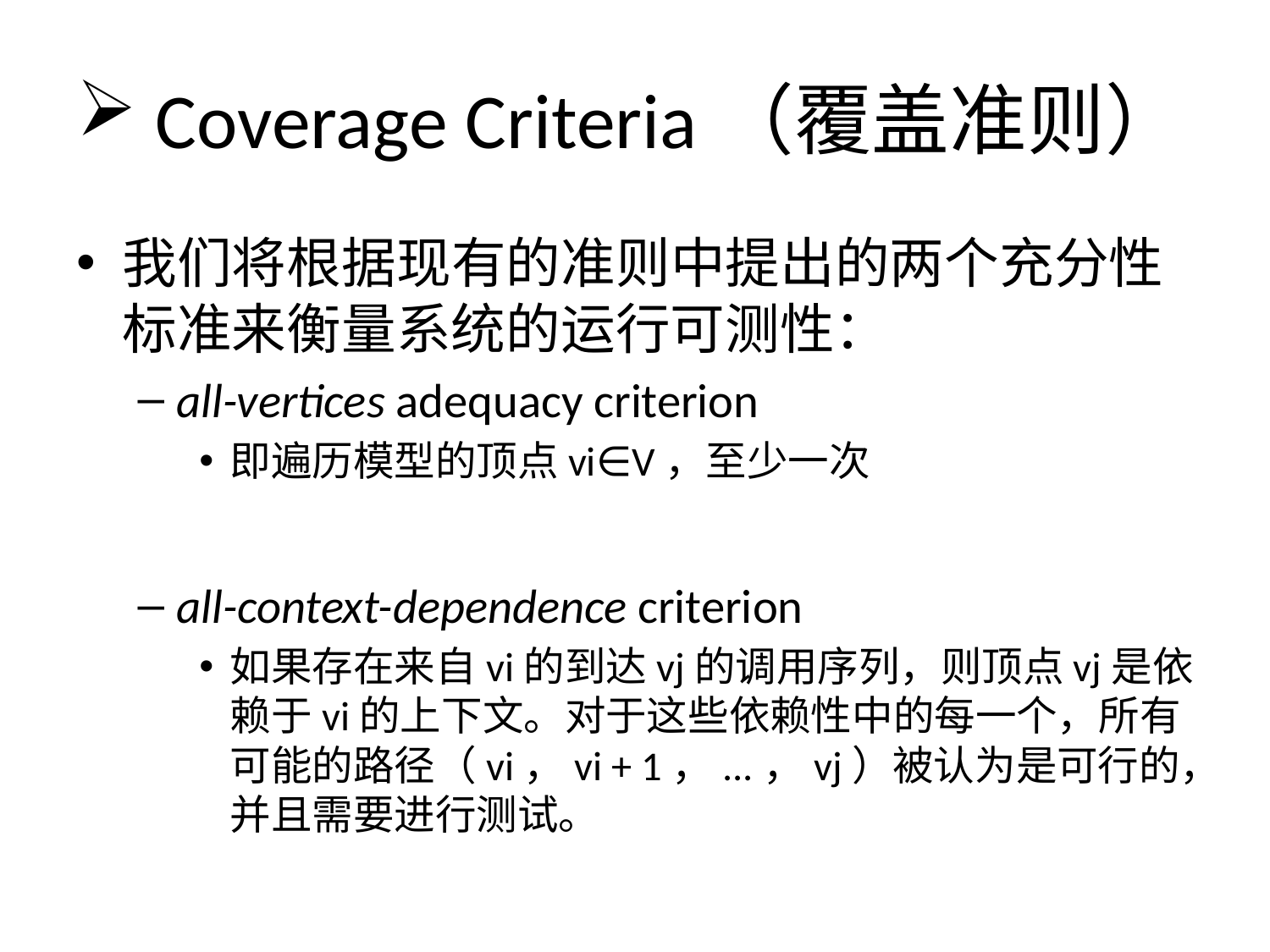

# Coverage Criteria（覆盖准则）
我们将根据现有的准则中提出的两个充分性标准来衡量系统的运行可测性：
all-vertices adequacy criterion
即遍历模型的顶点vi∈V，至少一次

all-context-dependence criterion
如果存在来自vi的到达vj的调用序列，则顶点vj是依赖于vi的上下文。对于这些依赖性中的每一个，所有可能的路径（vi，vi + 1，...，vj）被认为是可行的，并且需要进行测试。